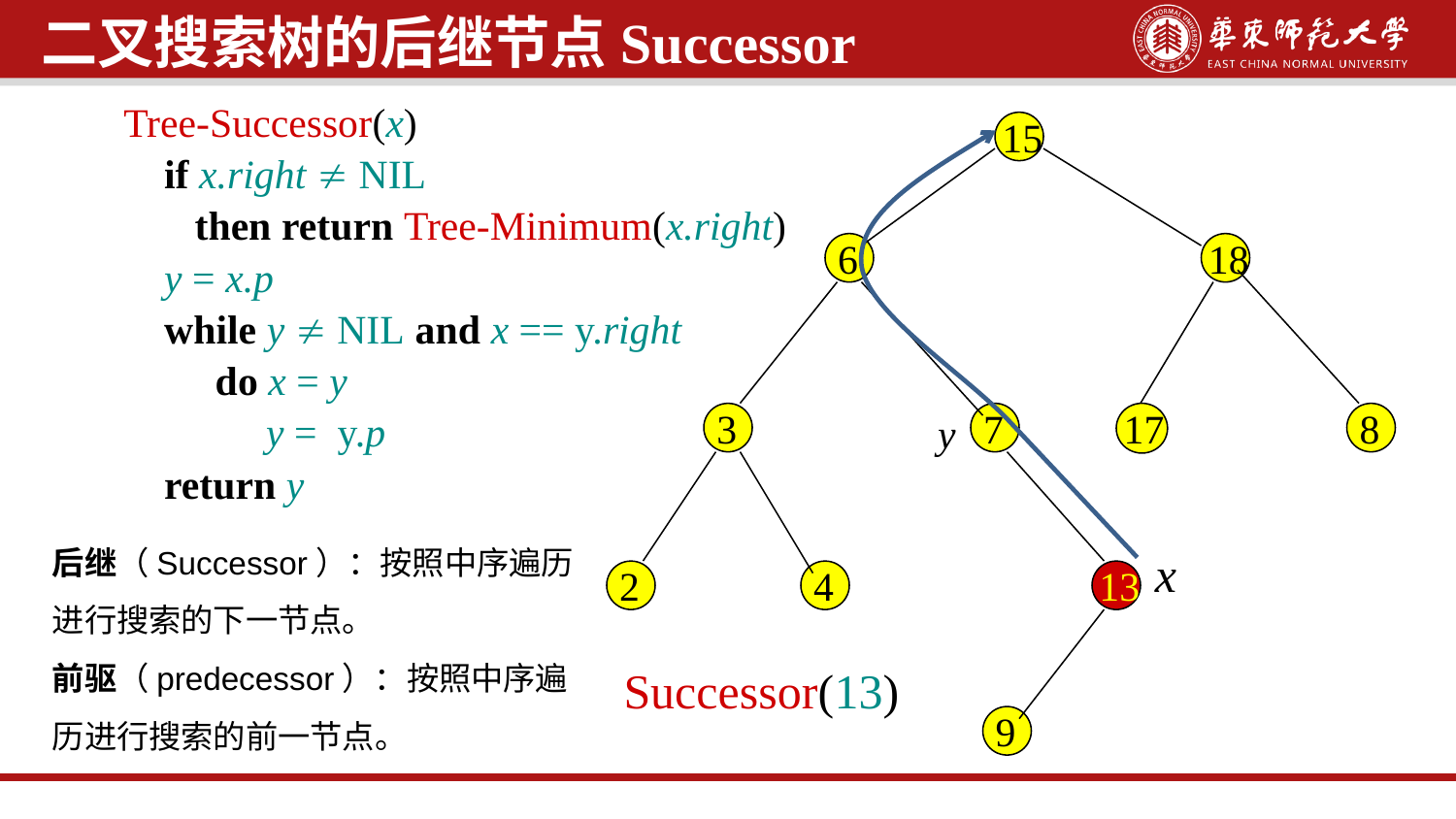

二叉搜索树的后继节点Successor
Tree-Successor(x)
    if x.right ≠ NIL
       then return Tree-Minimum(x.right)
    y = x.p
    while y ≠ NIL and x == y.right
         do x = y
              y =  y.p
    return y
15

6
18

y
17
3
7
8

后继（Successor）：按照中序遍历进行搜索的下一节点。
前驱（predecessor）：按照中序遍历进行搜索的前一节点。
x
2
4
13

Successor(13)
9